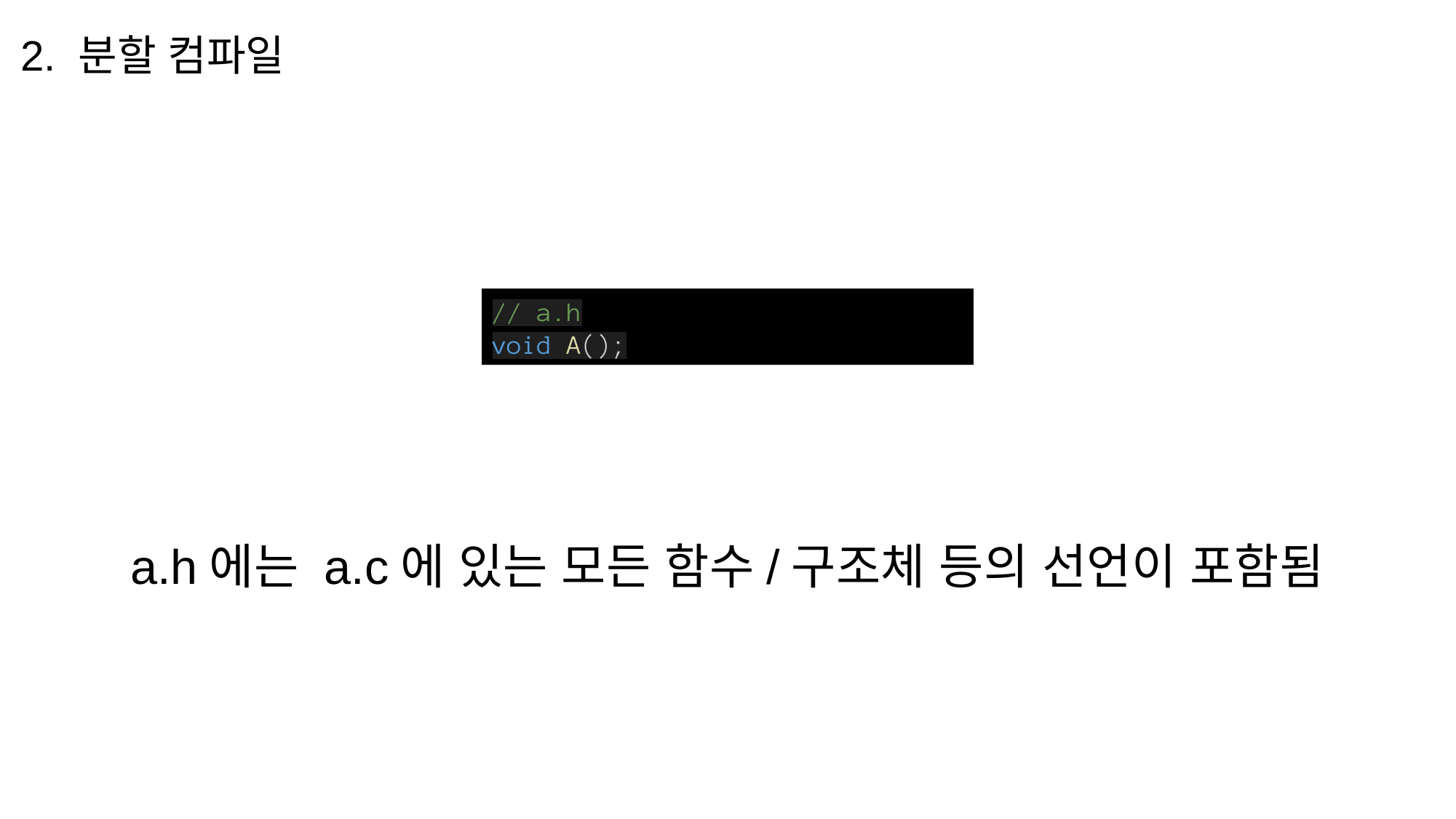

2. 분할 컴파일
// a.h
void A();
a.h에는 a.c에 있는 모든 함수/구조체 등의 선언이 포함됨